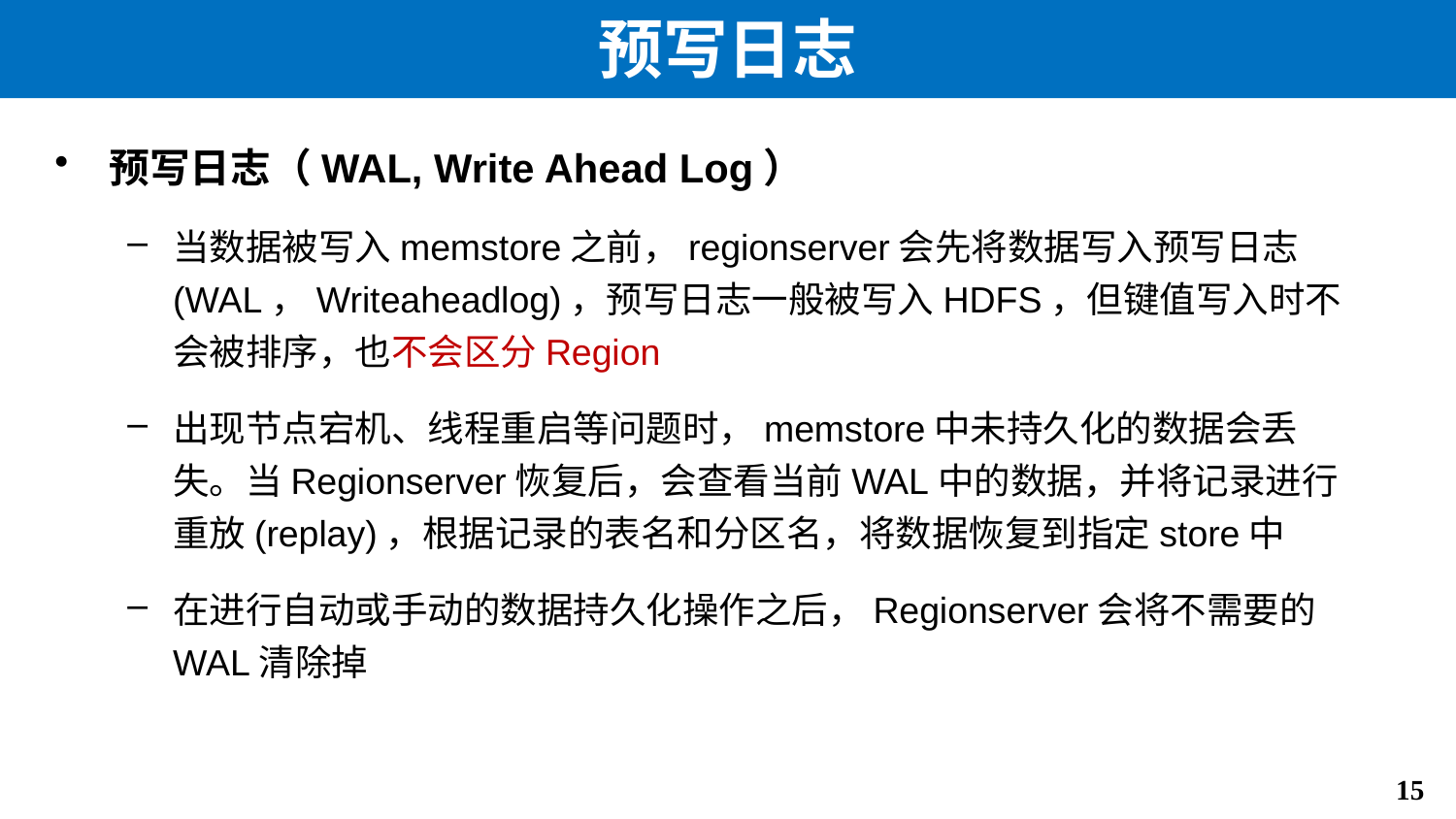

# 预写日志
预写日志（WAL, Write Ahead Log）
当数据被写入memstore之前，regionserver会先将数据写入预写日志(WAL，Writeaheadlog)，预写日志一般被写入HDFS，但键值写入时不会被排序，也不会区分Region
出现节点宕机、线程重启等问题时，memstore中未持久化的数据会丢失。当Regionserver恢复后，会查看当前WAL中的数据，并将记录进行重放(replay)，根据记录的表名和分区名，将数据恢复到指定store中
在进行自动或手动的数据持久化操作之后，Regionserver会将不需要的WAL清除掉